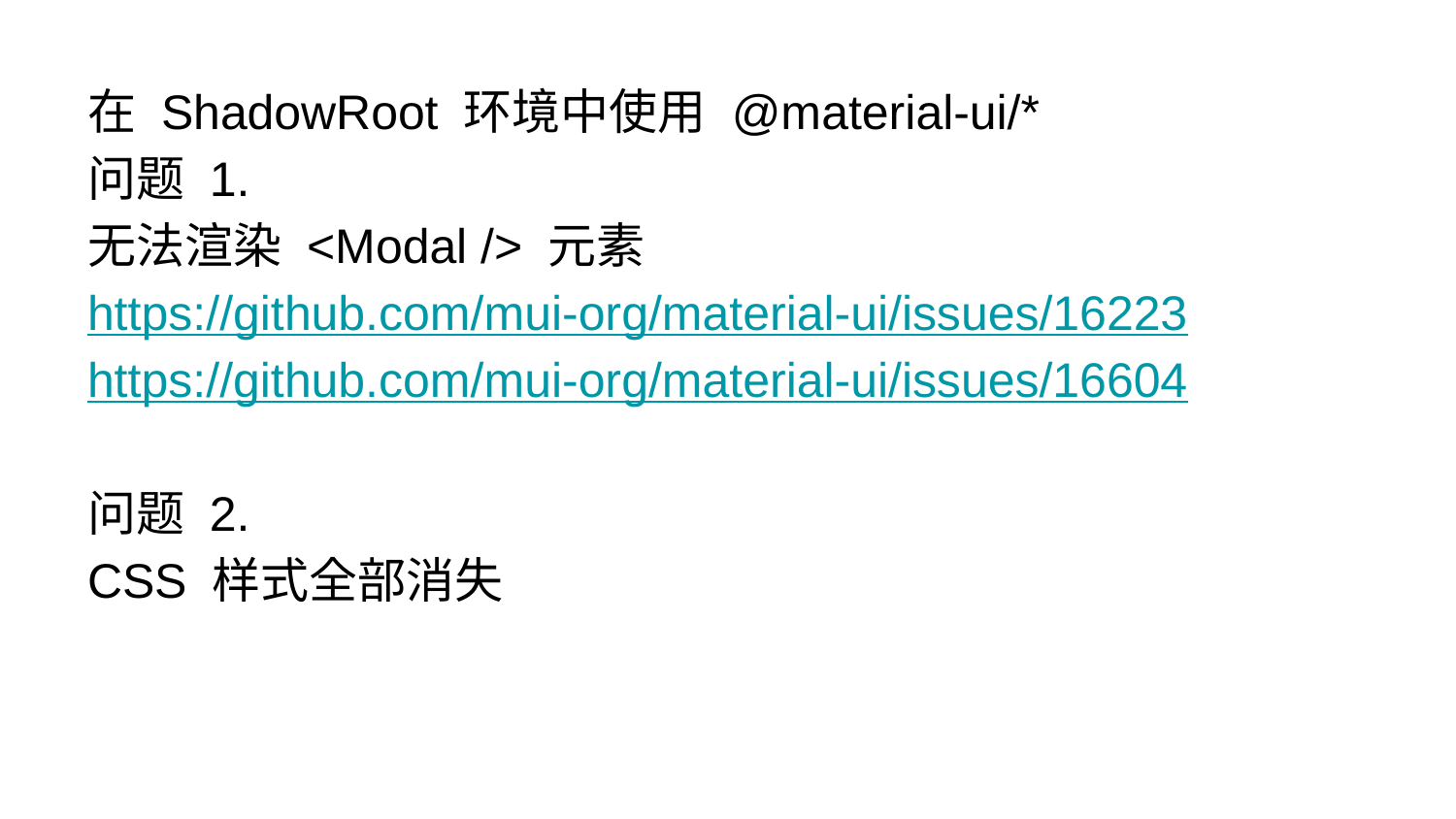

在 ShadowRoot 环境中使用 @material-ui/*
问题 1.
无法渲染 <Modal /> 元素
https://github.com/mui-org/material-ui/issues/16223
https://github.com/mui-org/material-ui/issues/16604

问题 2.
CSS 样式全部消失